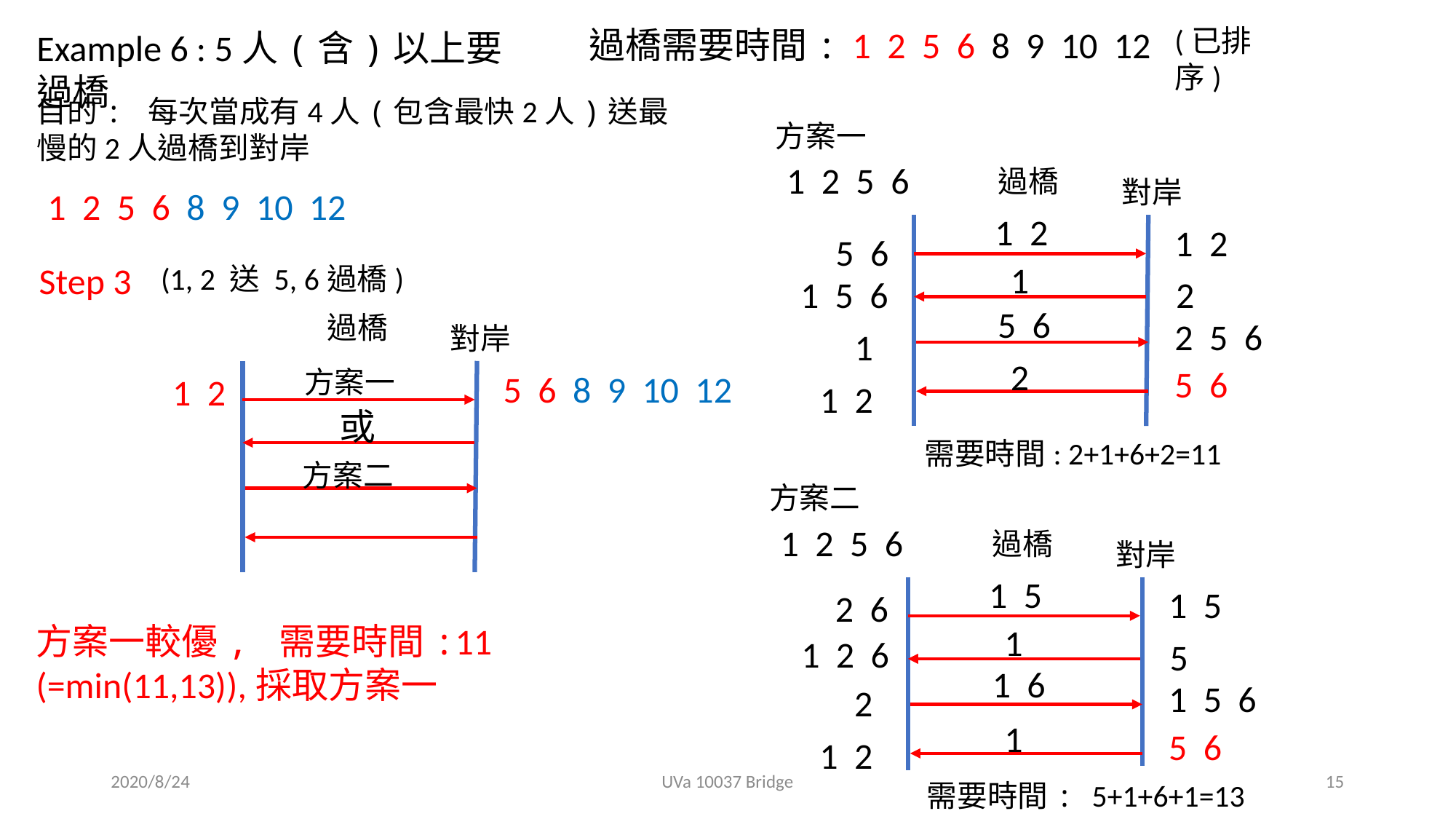

(已排序)
過橋需要時間:
1  2  5  6  8  9  10  12
Example 6 : 5人(含)以上要過橋
目的: 每次當成有4人(包含最快2人)送最慢的2人過橋到對岸
方案一
1  2  5  6
過橋
對岸
1  2
1  2
5  6
1
2
1  5  6
5  6
2  5  6
1
2
5  6
1  2
1  2  5  6  8  9  10  12
Step 3
(1, 2 送 5, 6過橋)
過橋
對岸
方案一
5  6  8  9  10  12
                 1  2
或
需要時間: 2+1+6+2=11
方案二
方案二
1  2  5  6
過橋
對岸
1  5
1  5
2  6
1
1  2  6
5
1  6
1  5  6
2
1
5  6
1  2
方案一較優, 需要時間:11 (=min(11,13)),採取方案一
2020/8/24
UVa 10037 Bridge
15
需要時間: 5+1+6+1=13